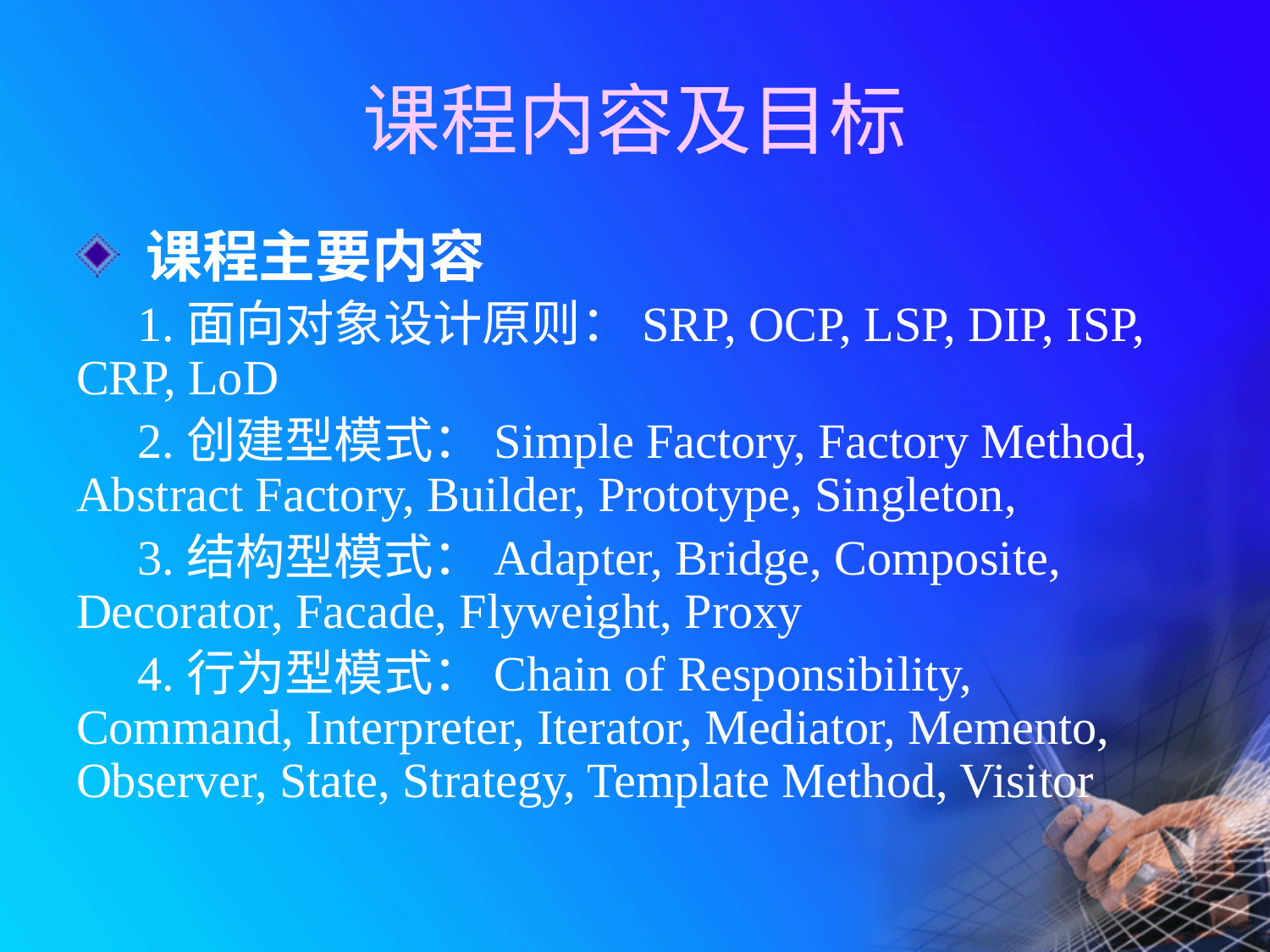

# 课程内容及目标
 课程主要内容
     1.面向对象设计原则：SRP, OCP, LSP, DIP, ISP, CRP, LoD
     2.创建型模式：Simple Factory, Factory Method, Abstract Factory, Builder, Prototype, Singleton,
     3.结构型模式：Adapter, Bridge, Composite, Decorator, Facade, Flyweight, Proxy
     4.行为型模式：Chain of Responsibility, Command, Interpreter, Iterator, Mediator, Memento, Observer, State, Strategy, Template Method, Visitor